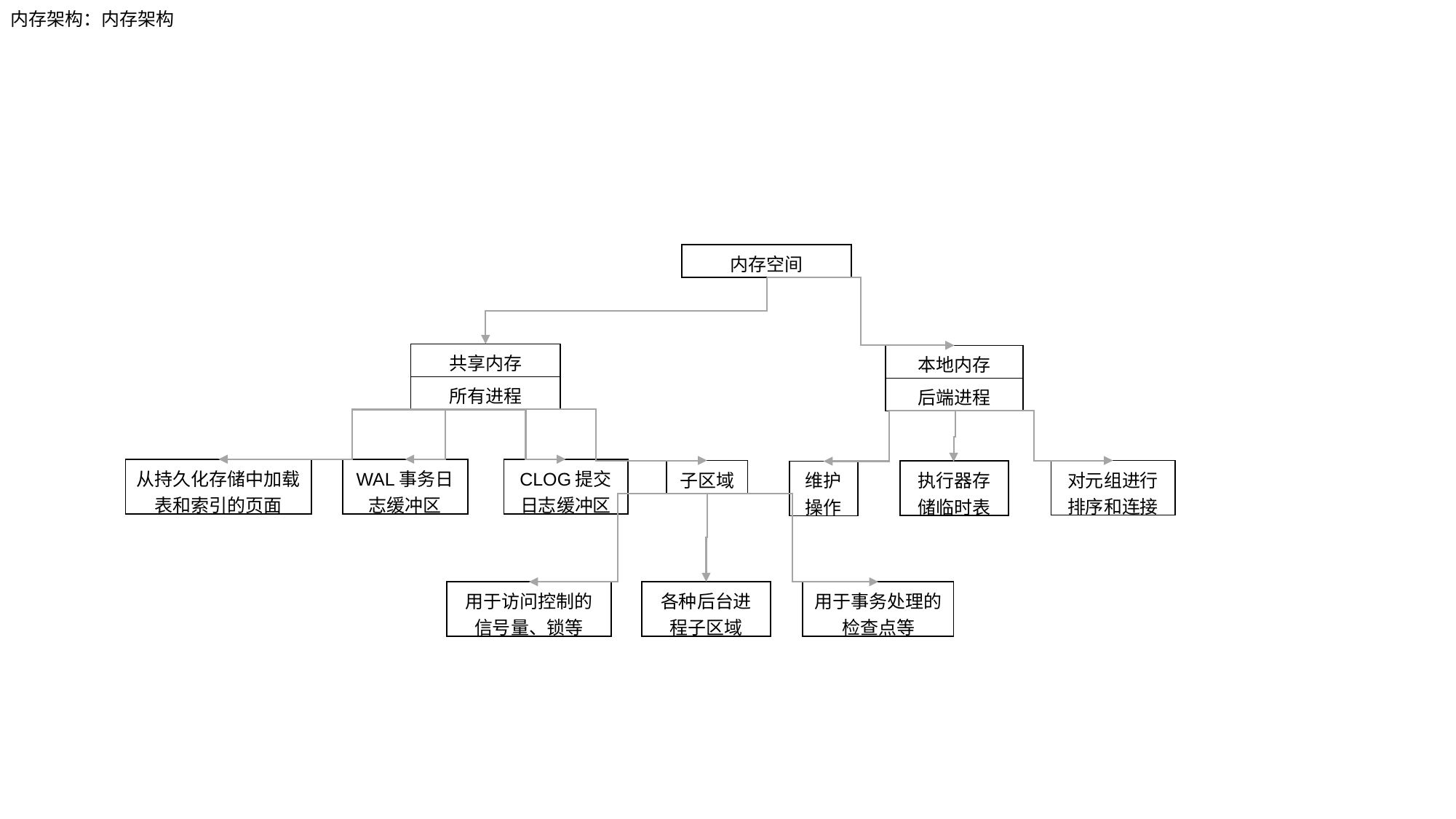

内存架构：内存架构
| 内存空间 |
| --- |
| 共享内存 |
| --- |
| 所有进程 |
| 本地内存 |
| --- |
| 后端进程 |
| 从持久化存储中加载表和索引的页面 |
| --- |
| CLOG提交日志缓冲区 |
| --- |
| WAL事务日志缓冲区 |
| --- |
| 子区域 |
| --- |
| 对元组进行排序和连接 |
| --- |
| 执行器存储临时表 |
| --- |
| 维护操作 |
| --- |
| 用于访问控制的信号量、锁等 |
| --- |
| 各种后台进程子区域 |
| --- |
| 用于事务处理的检查点等 |
| --- |